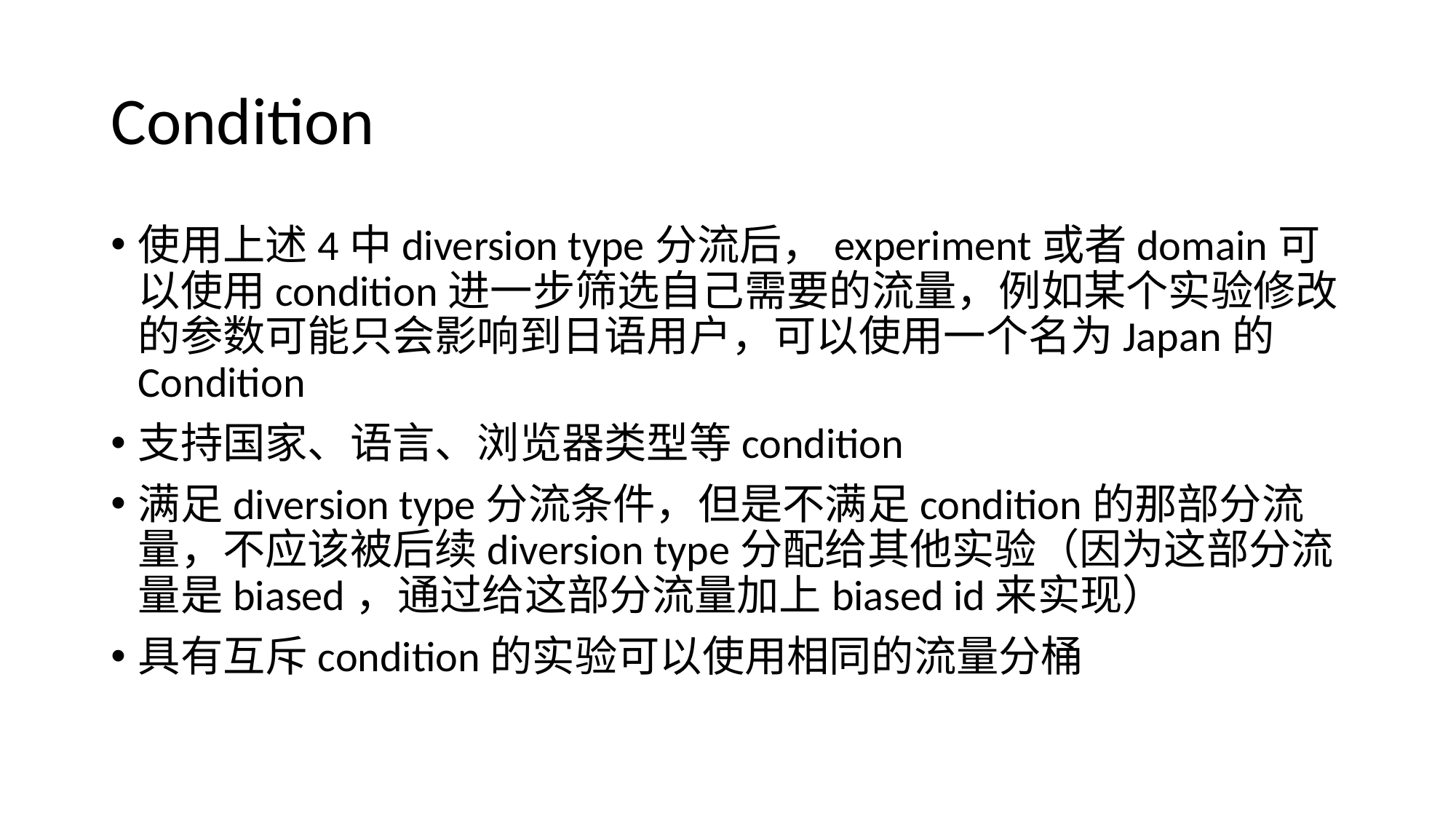

# Condition
使用上述4中diversion type分流后，experiment或者domain可以使用condition进一步筛选自己需要的流量，例如某个实验修改的参数可能只会影响到日语用户，可以使用一个名为Japan的Condition
支持国家、语言、浏览器类型等condition
满足diversion type分流条件，但是不满足condition的那部分流量，不应该被后续diversion type分配给其他实验（因为这部分流量是biased，通过给这部分流量加上biased id来实现）
具有互斥condition的实验可以使用相同的流量分桶